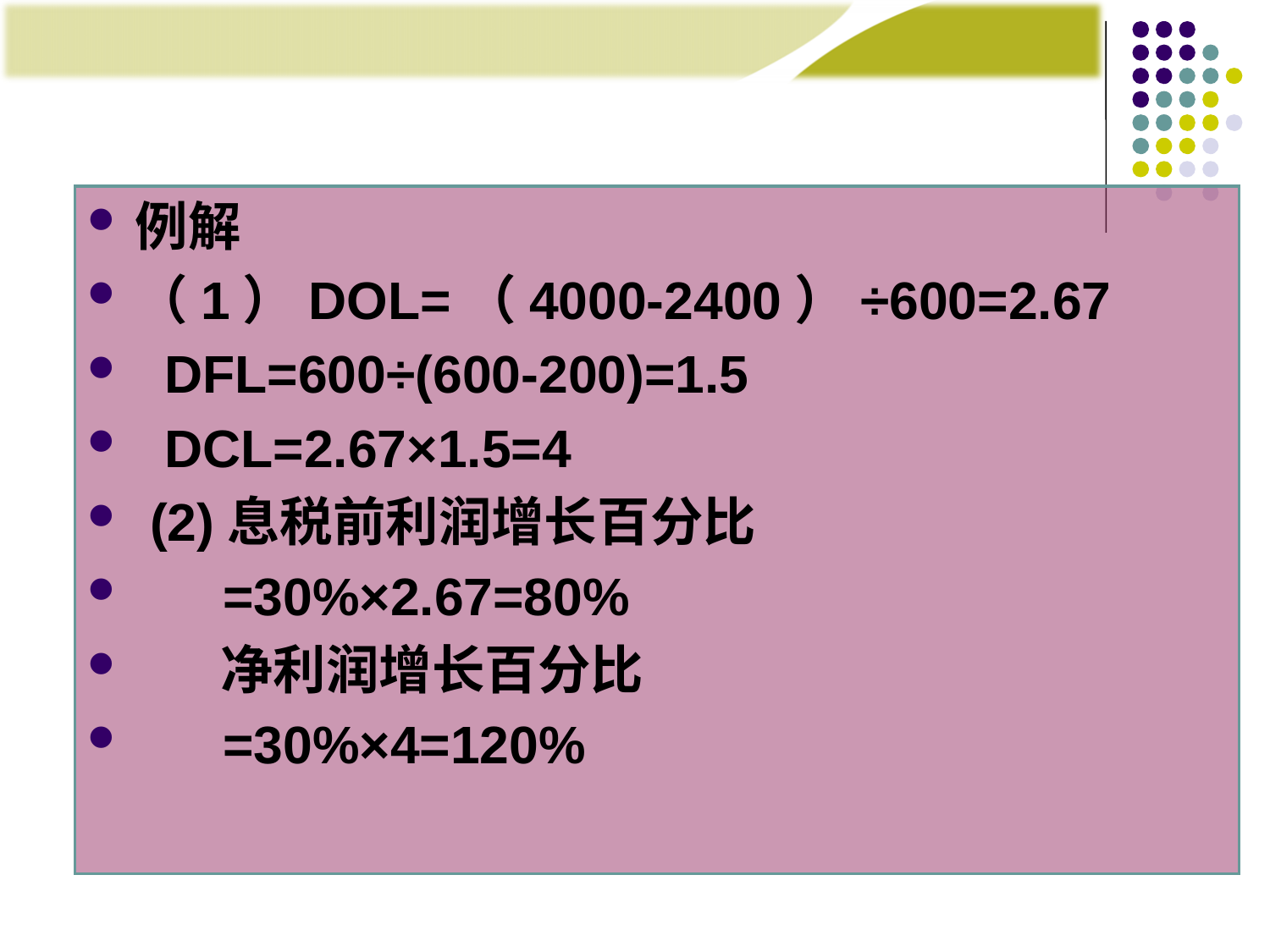

117
例解
（1）DOL=（4000-2400）÷600=2.67
  DFL=600÷(600-200)=1.5
  DCL=2.67×1.5=4
 (2)息税前利润增长百分比
      =30%×2.67=80%
      净利润增长百分比
      =30%×4=120%